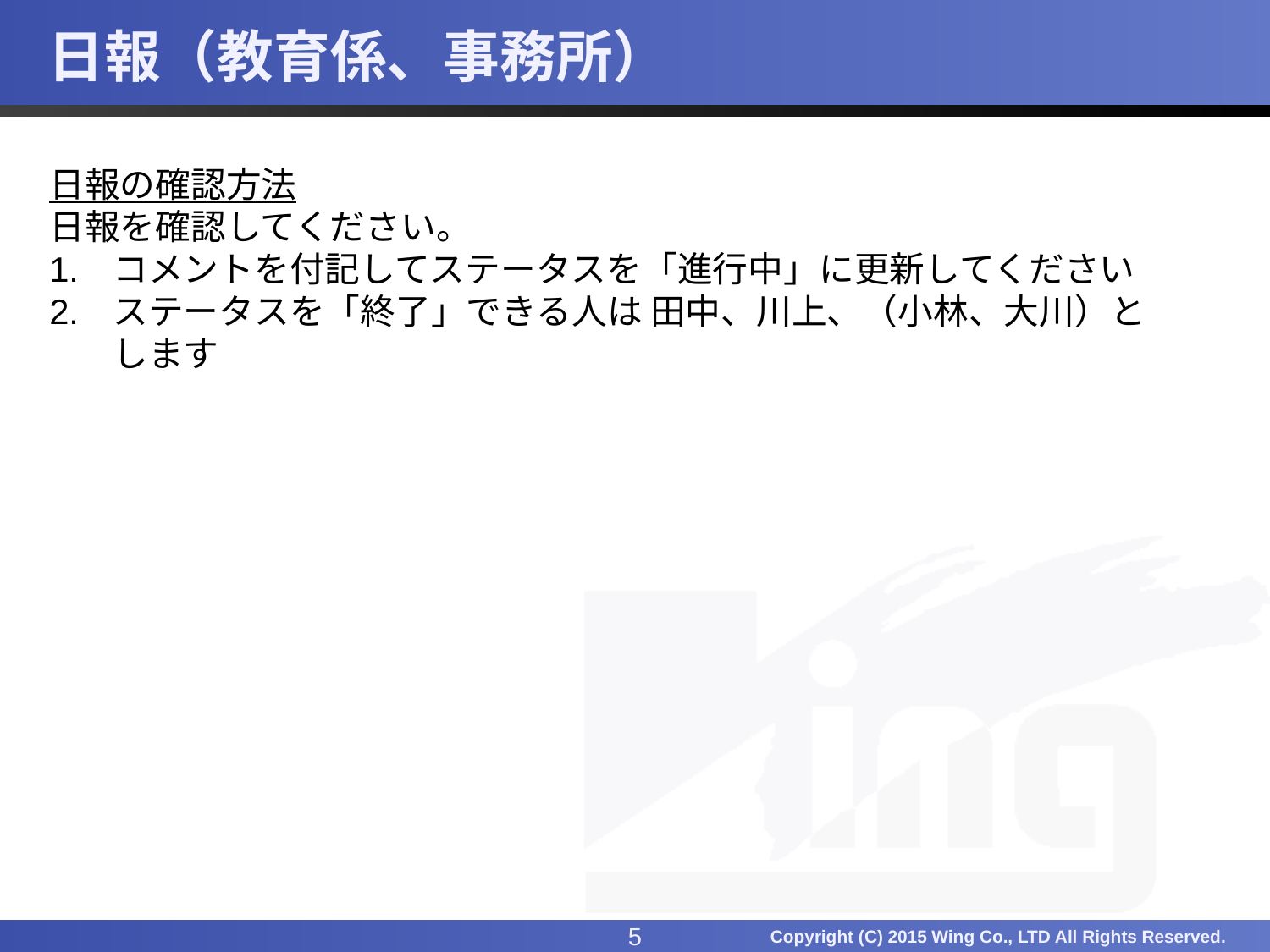

# 日報（教育係、事務所）
日報の確認方法
日報を確認してください。
コメントを付記してステータスを「進行中」に更新してください
ステータスを「終了」できる人は 田中、川上、（小林、大川）とします
5